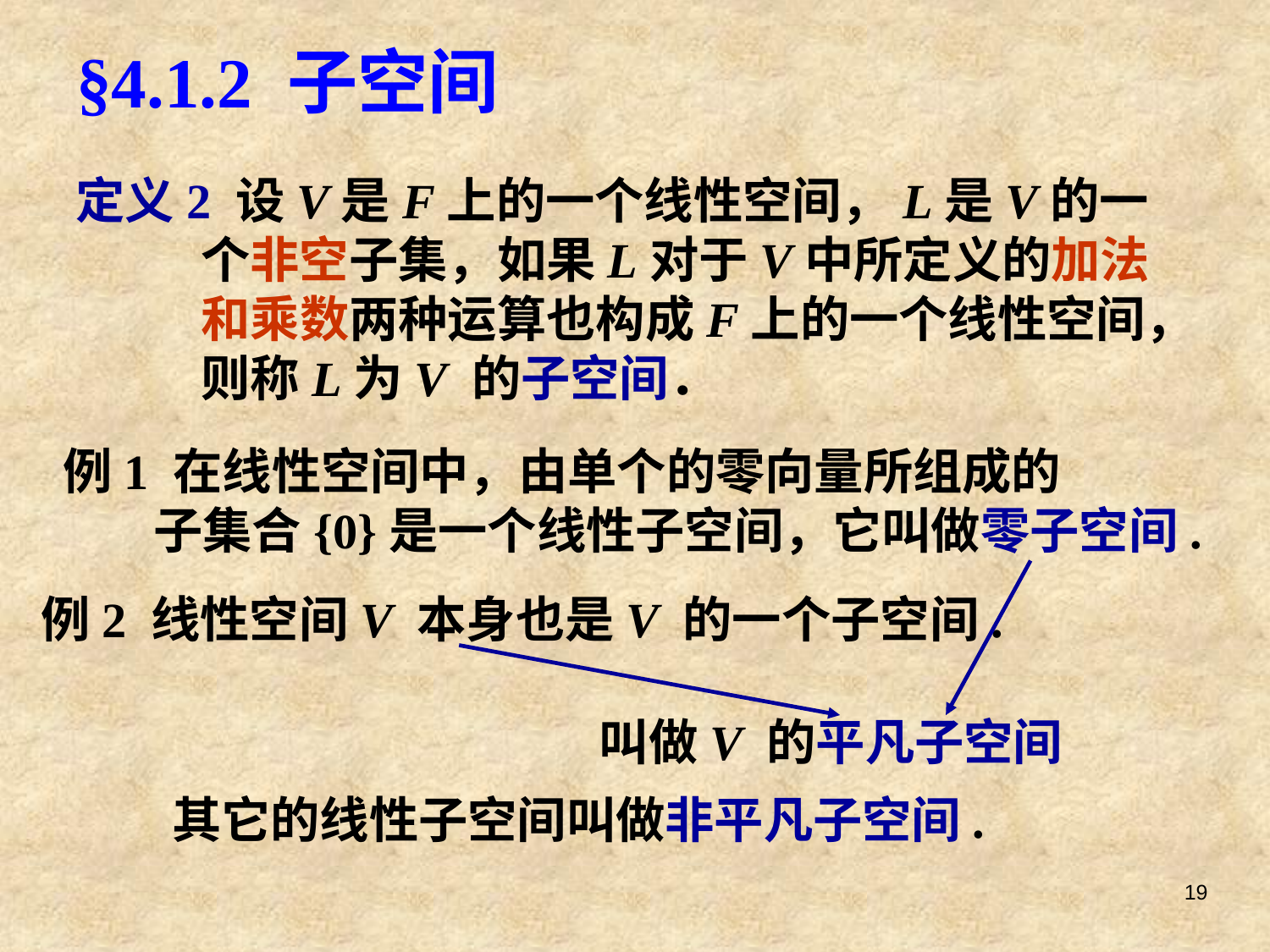

# §4.1.2 子空间
定义2 设V是F上的一个线性空间，L是V的一个非空子集，如果L对于V中所定义的加法和乘数两种运算也构成F上的一个线性空间，则称L为V 的子空间．
例1 在线性空间中，由单个的零向量所组成的
       子集合{0}是一个线性子空间，它叫做零子空间.

例2 线性空间V 本身也是V 的一个子空间.

叫做V 的平凡子空间
其它的线性子空间叫做非平凡子空间.